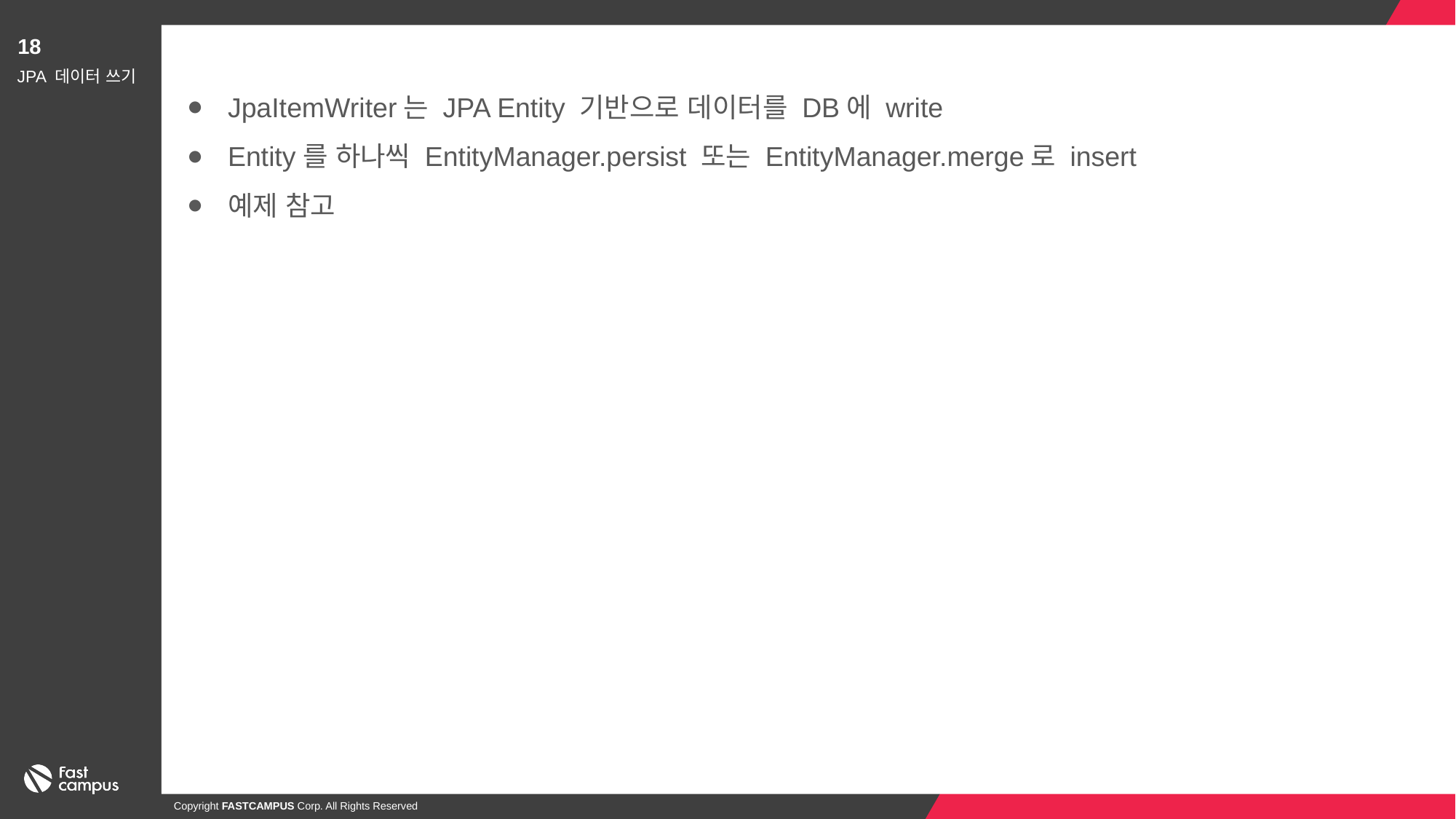

18
JpaItemWriter는 JPA Entity 기반으로 데이터를 DB에 write
Entity를 하나씩 EntityManager.persist 또는 EntityManager.merge로 insert
예제 참고
JPA 데이터 쓰기